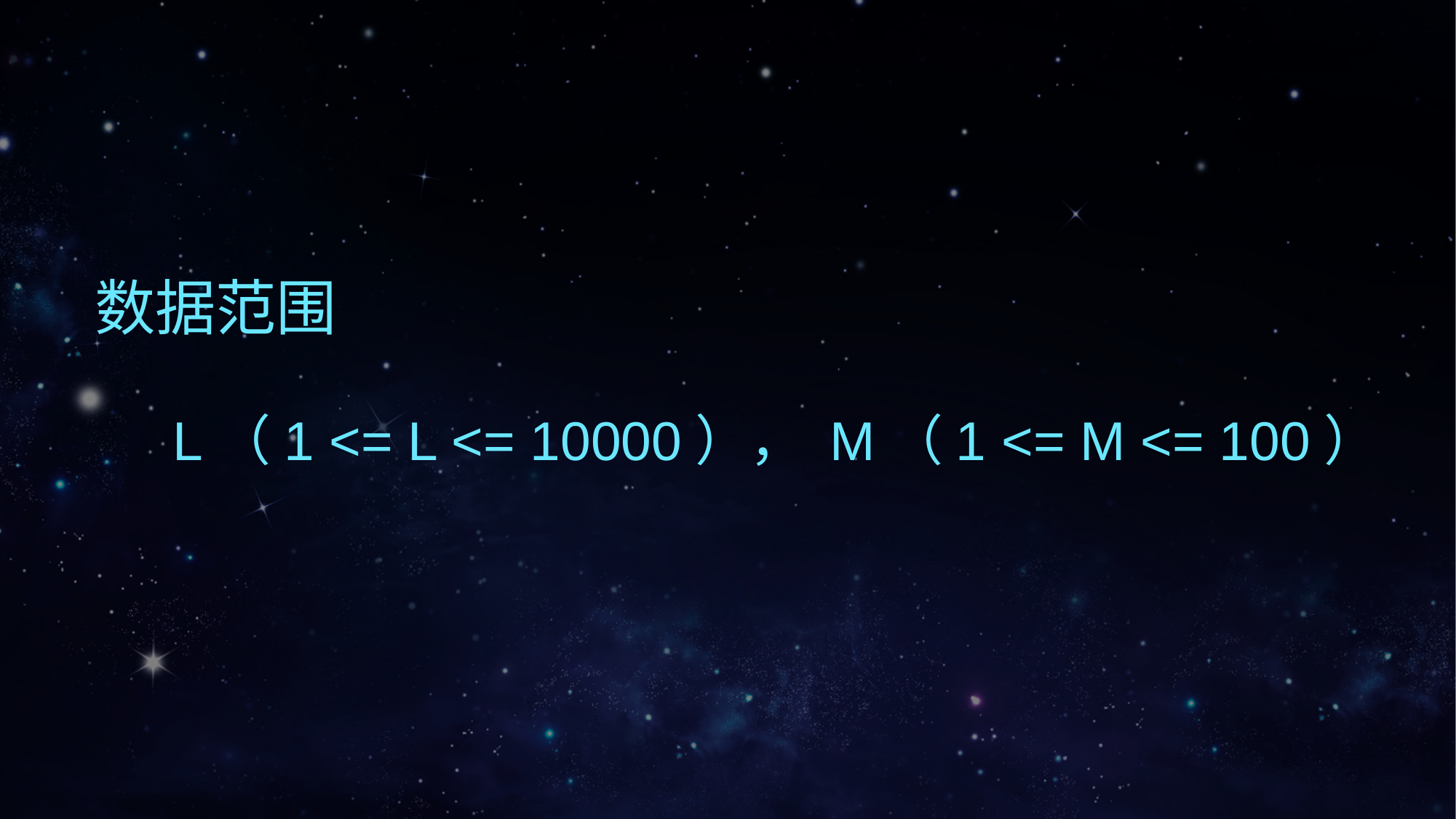

数据范围
L（1 <= L <= 10000）， M（1 <= M <= 100）